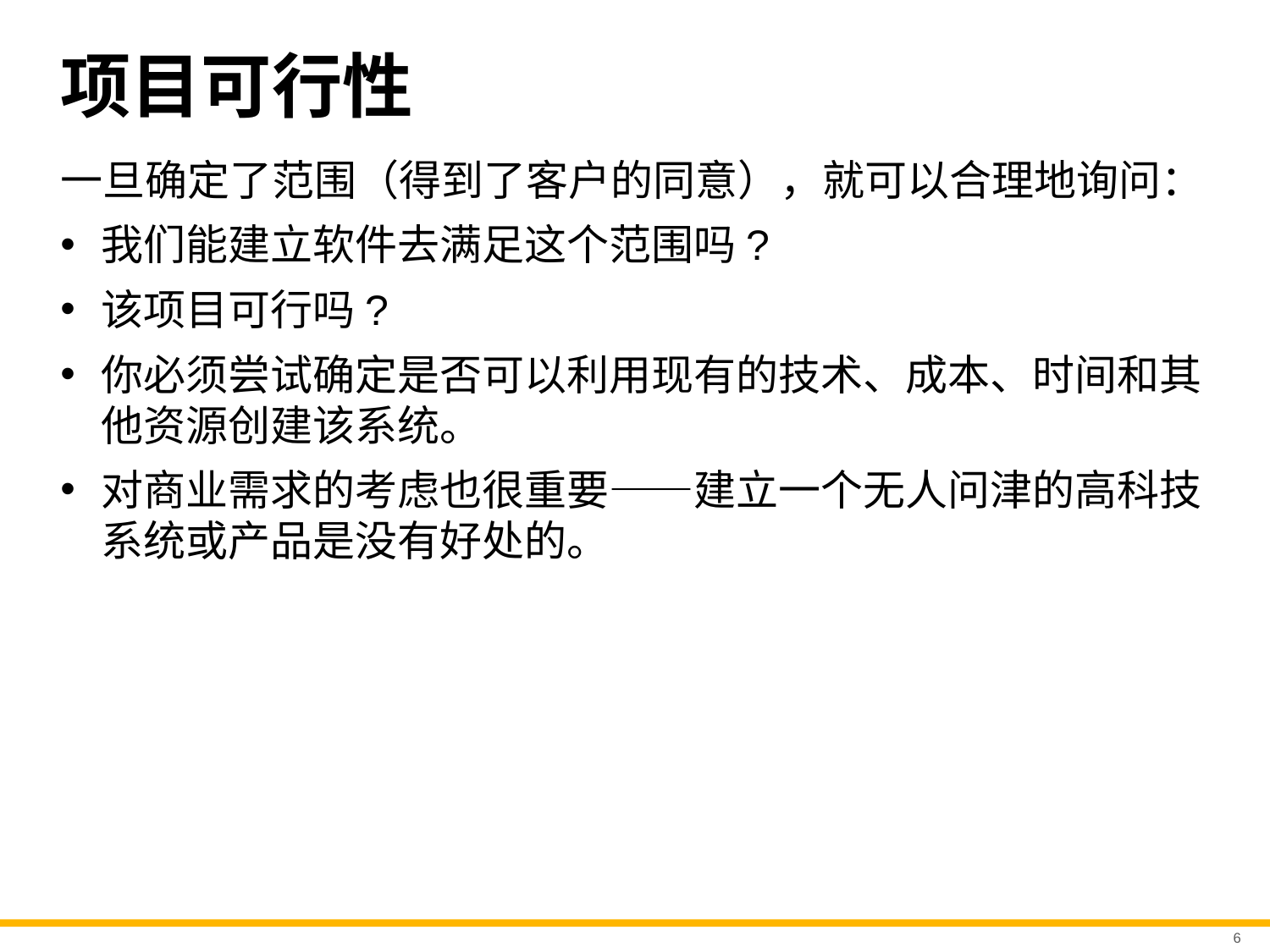

# 项目可行性
一旦确定了范围（得到了客户的同意），就可以合理地询问：
我们能建立软件去满足这个范围吗?
该项目可行吗?
你必须尝试确定是否可以利用现有的技术、成本、时间和其他资源创建该系统。
对商业需求的考虑也很重要——建立一个无人问津的高科技系统或产品是没有好处的。
6